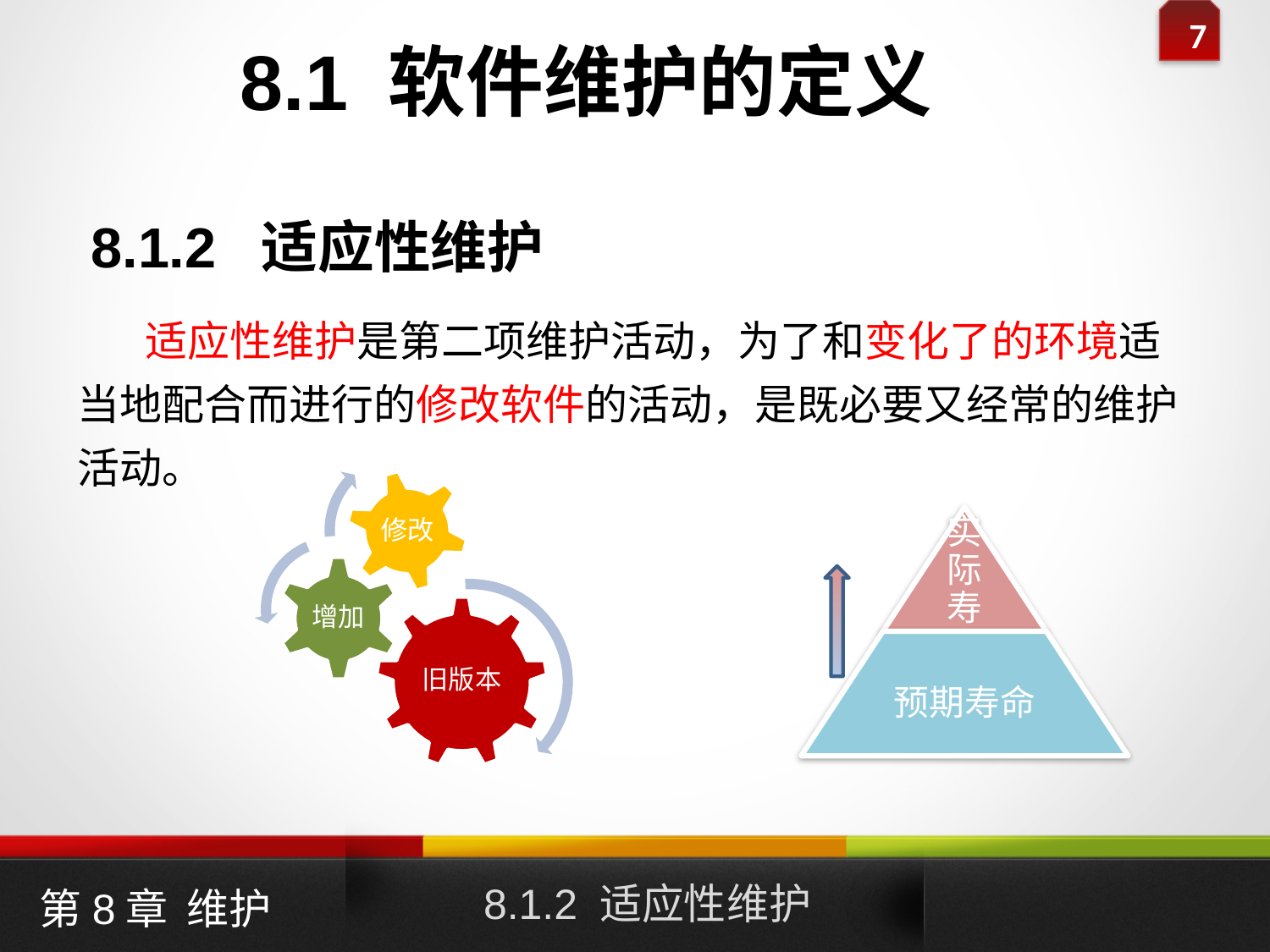

8.1 软件维护的定义
8.1.2  适应性维护
      适应性维护是第二项维护活动，为了和变化了的环境适当地配合而进行的修改软件的活动，是既必要又经常的维护活动。
旧版本
增加
修改

实际寿命
预期寿命

8.1.2 适应性维护